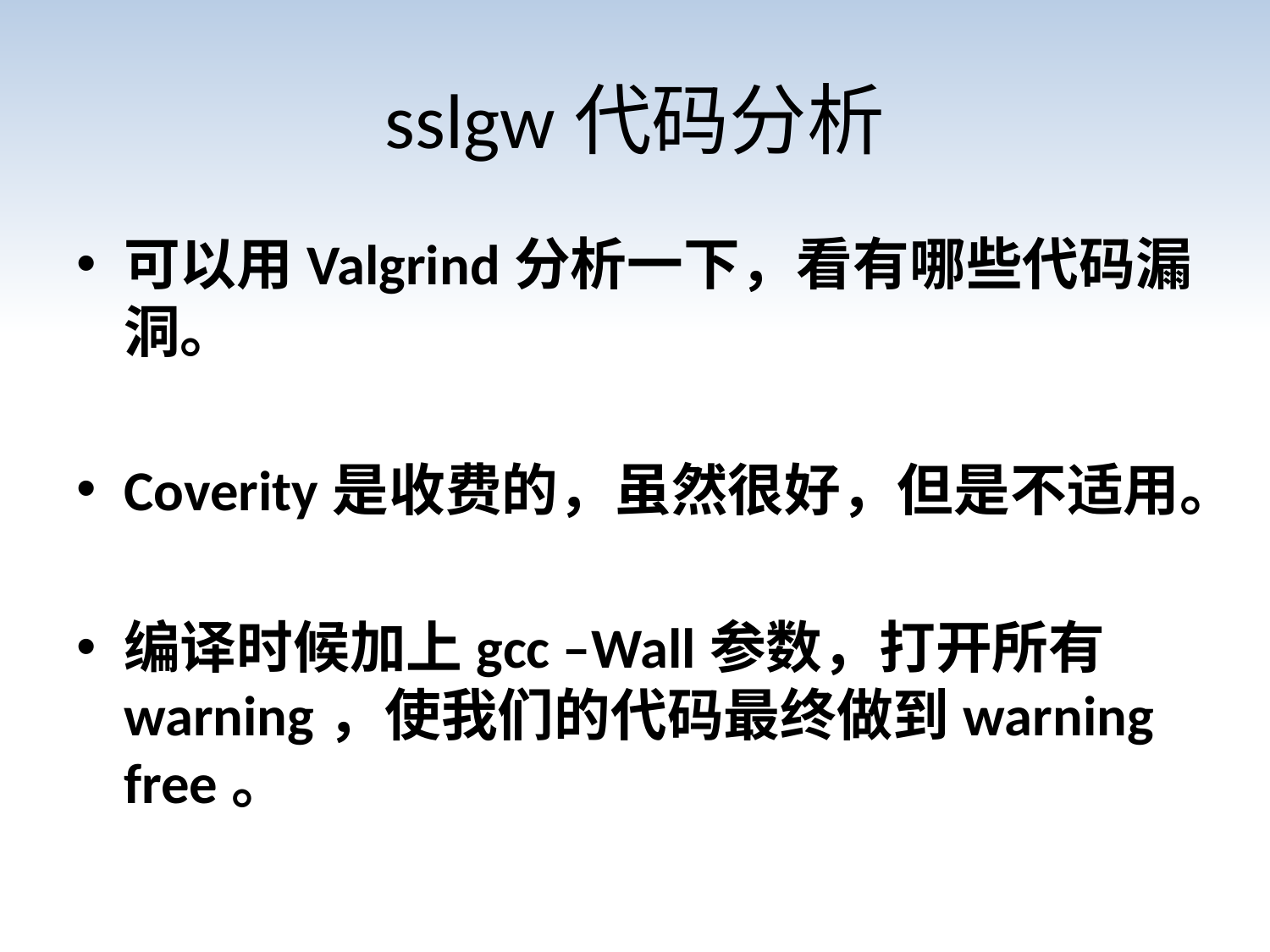

# sslgw代码分析
可以用Valgrind分析一下，看有哪些代码漏洞。

Coverity是收费的，虽然很好，但是不适用。

编译时候加上gcc –Wall参数，打开所有warning，使我们的代码最终做到warning free。